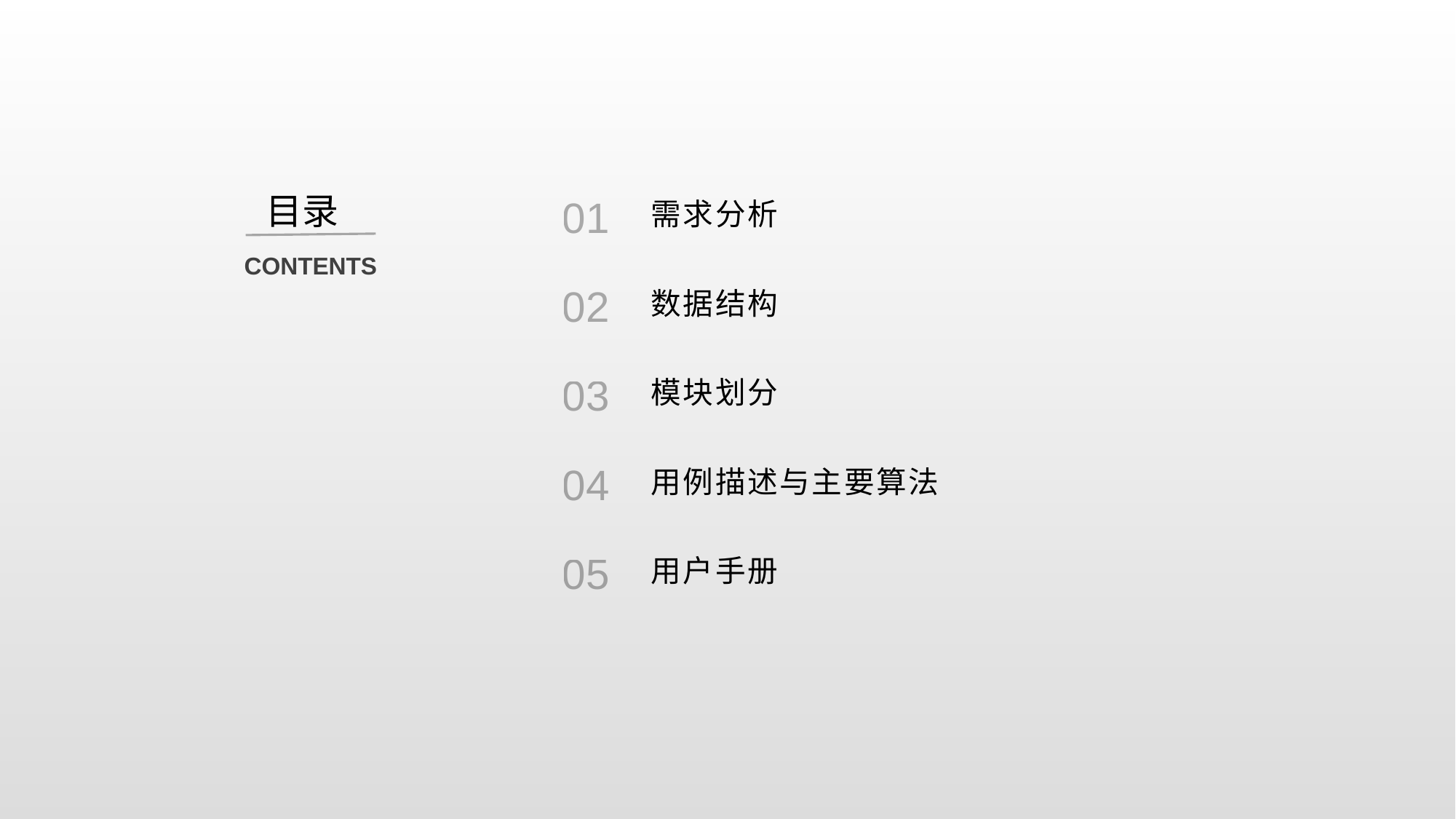

目录
01
需求分析
CONTENTS
02
数据结构
03
模块划分
04
用例描述与主要算法
05
用户手册